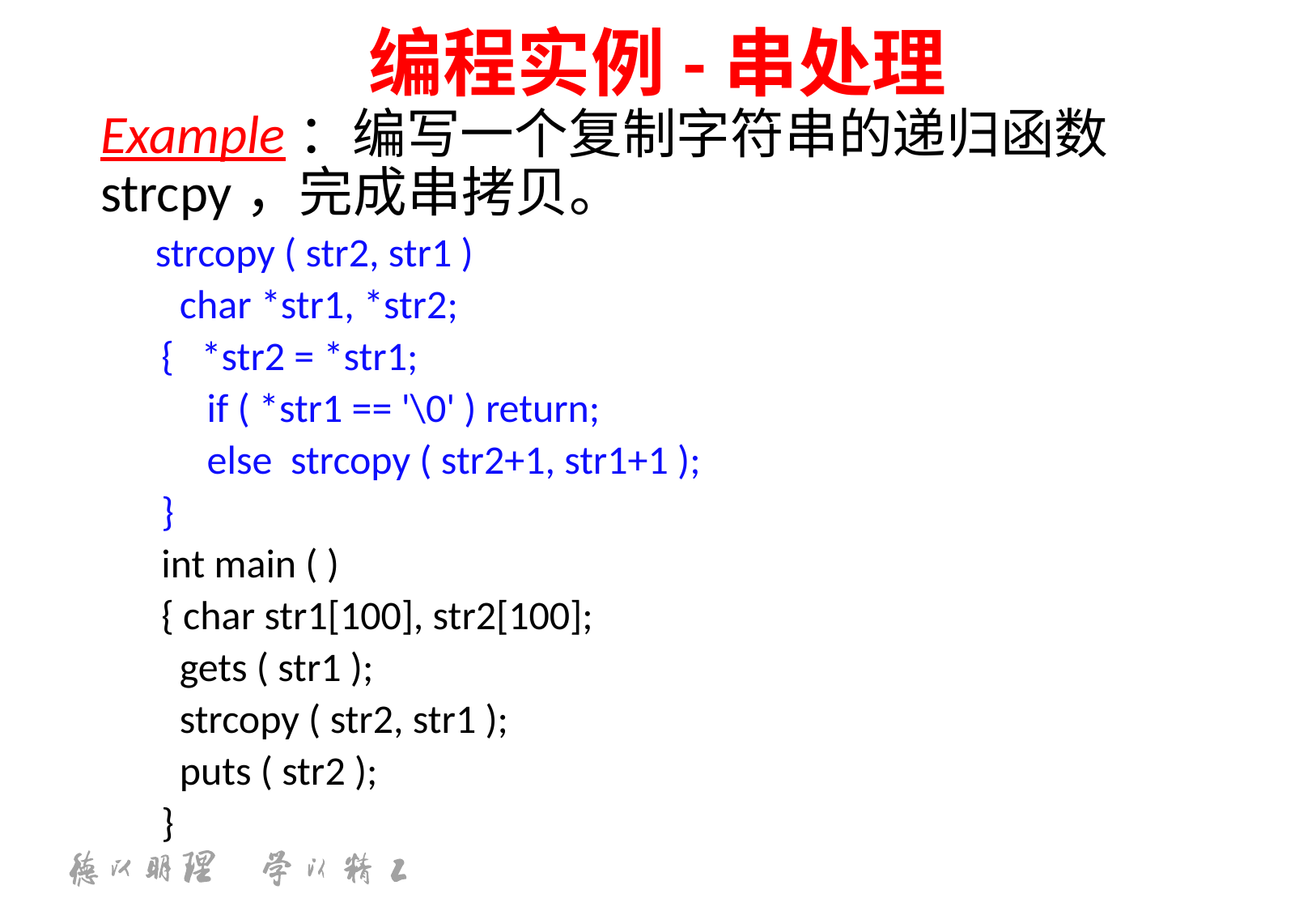

# 编程实例-串处理
Example：编写一个复制字符串的递归函数strcpy，完成串拷贝。
	 strcopy ( str2, str1 )
  char *str1, *str2;
{   *str2 = *str1;
     if ( *str1 == '\0' ) return;
     else  strcopy ( str2+1, str1+1 );
}
int main ( )
{ char str1[100], str2[100];
  gets ( str1 );
  strcopy ( str2, str1 );
  puts ( str2 );
}
112